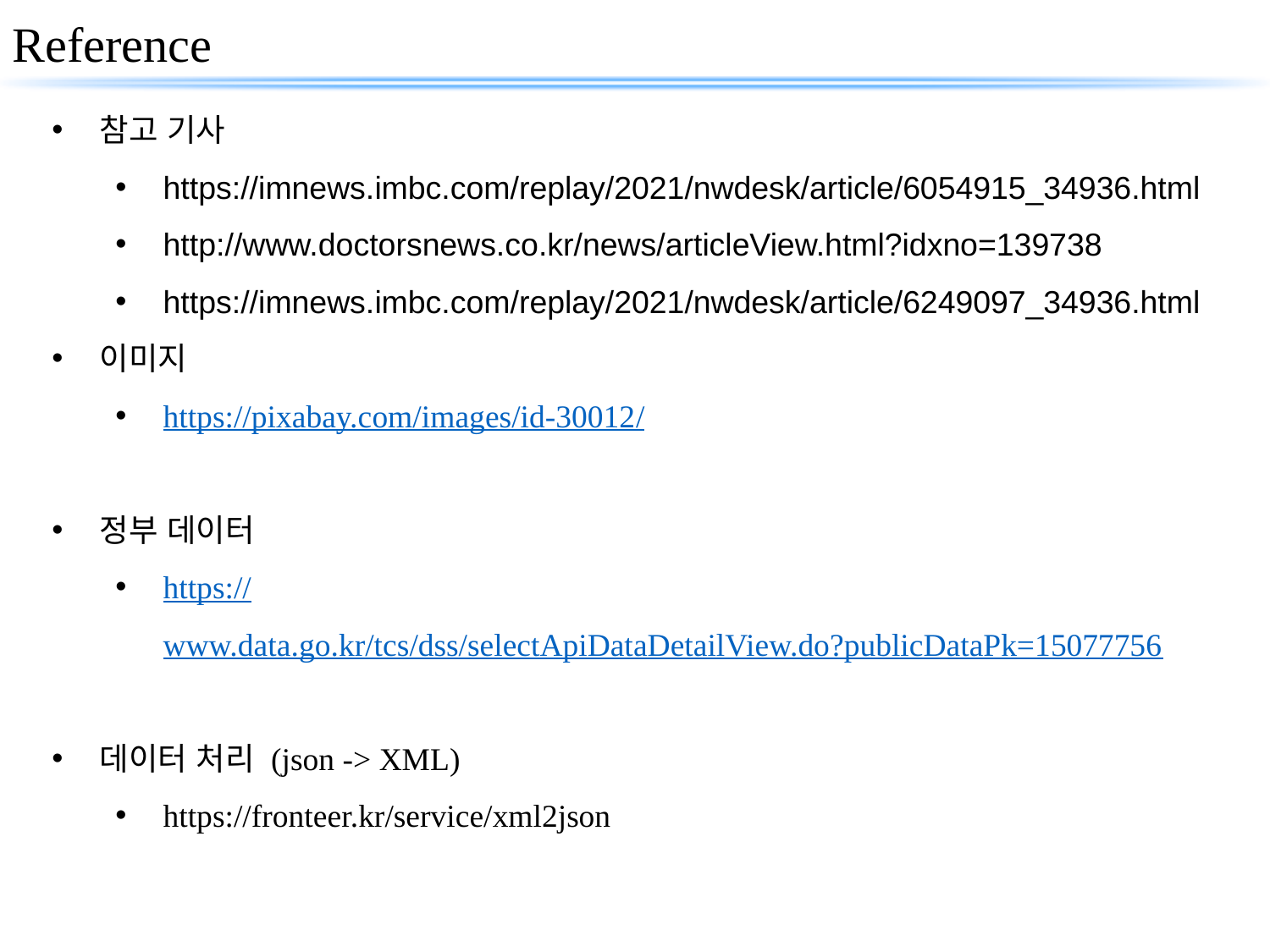

14
Reference
참고 기사
https://imnews.imbc.com/replay/2021/nwdesk/article/6054915_34936.html
http://www.doctorsnews.co.kr/news/articleView.html?idxno=139738
https://imnews.imbc.com/replay/2021/nwdesk/article/6249097_34936.html
이미지
https://pixabay.com/images/id-30012/

정부 데이터
https://www.data.go.kr/tcs/dss/selectApiDataDetailView.do?publicDataPk=15077756

데이터 처리 (json -> XML)
https://fronteer.kr/service/xml2json